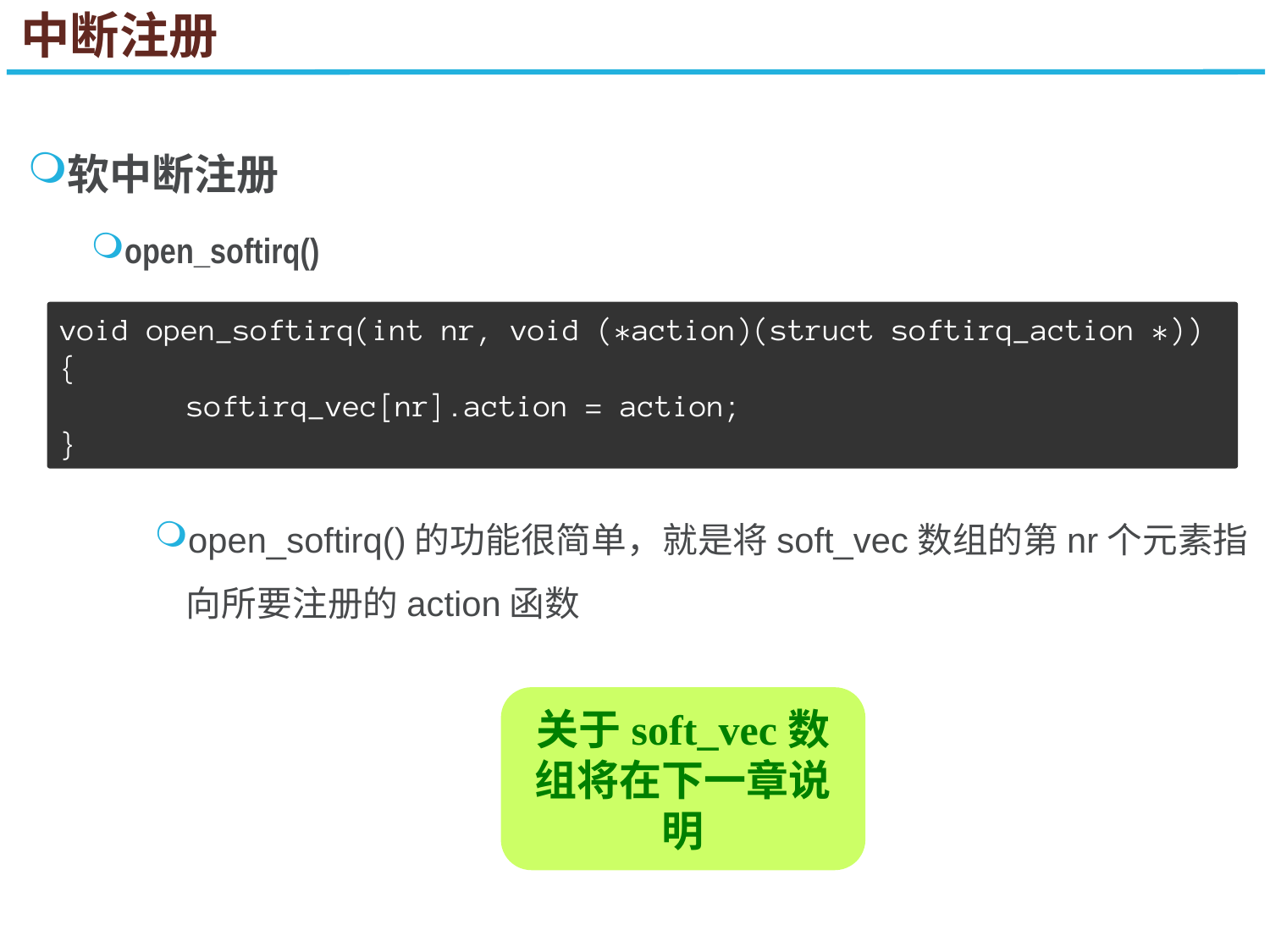

中断注册
软中断注册
open_softirq()

open_softirq()的功能很简单，就是将soft_vec数组的第nr个元素指向所要注册的action函数

void open_softirq(int nr, void (*action)(struct softirq_action *))
{
	softirq_vec[nr].action = action;
}
关于soft_vec数组将在下一章说明